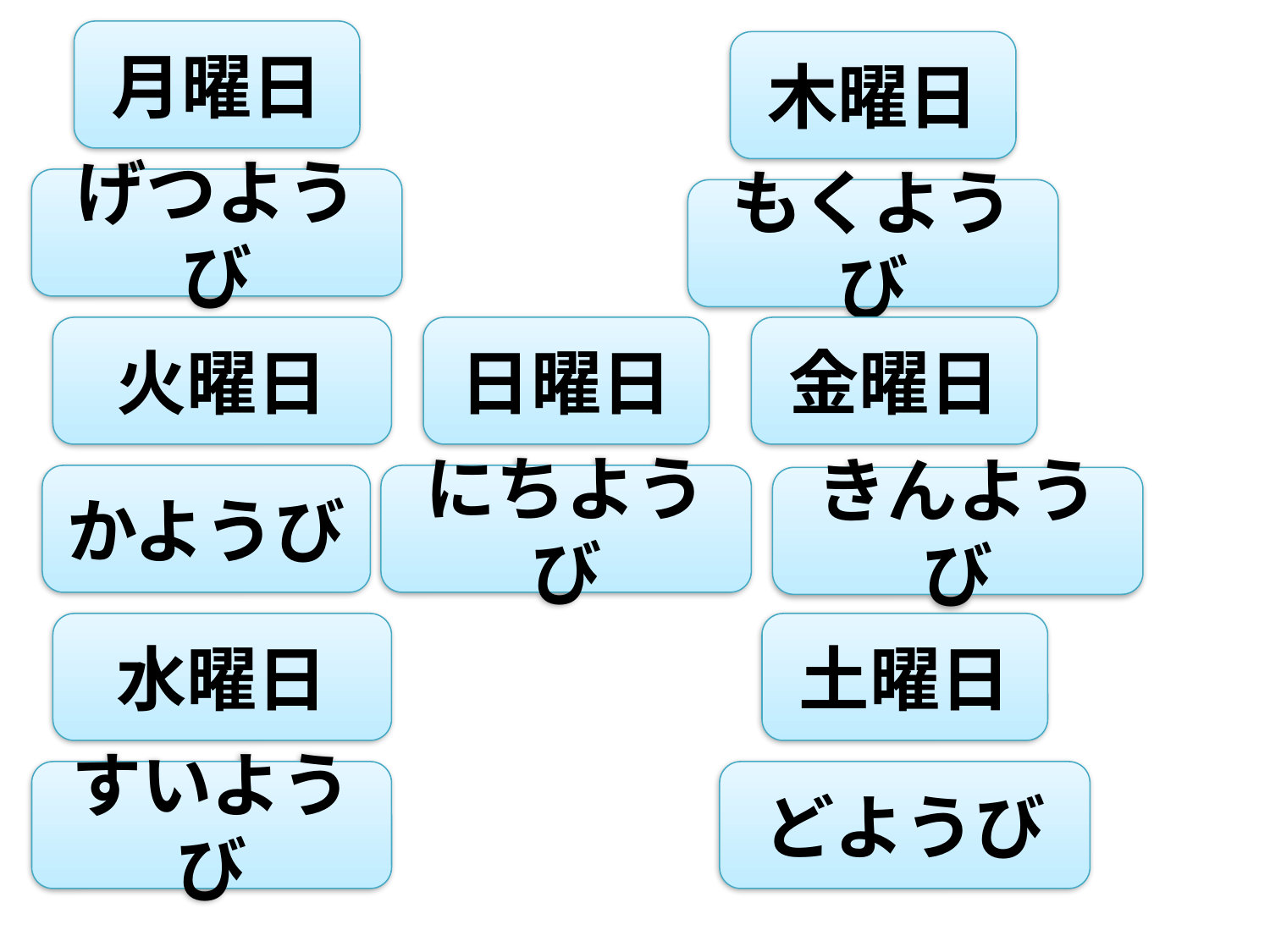

月曜日
木曜日
げつようび
もくようび
火曜日
日曜日
金曜日
かようび
にちようび
きんようび
水曜日
土曜日
すいようび
どようび